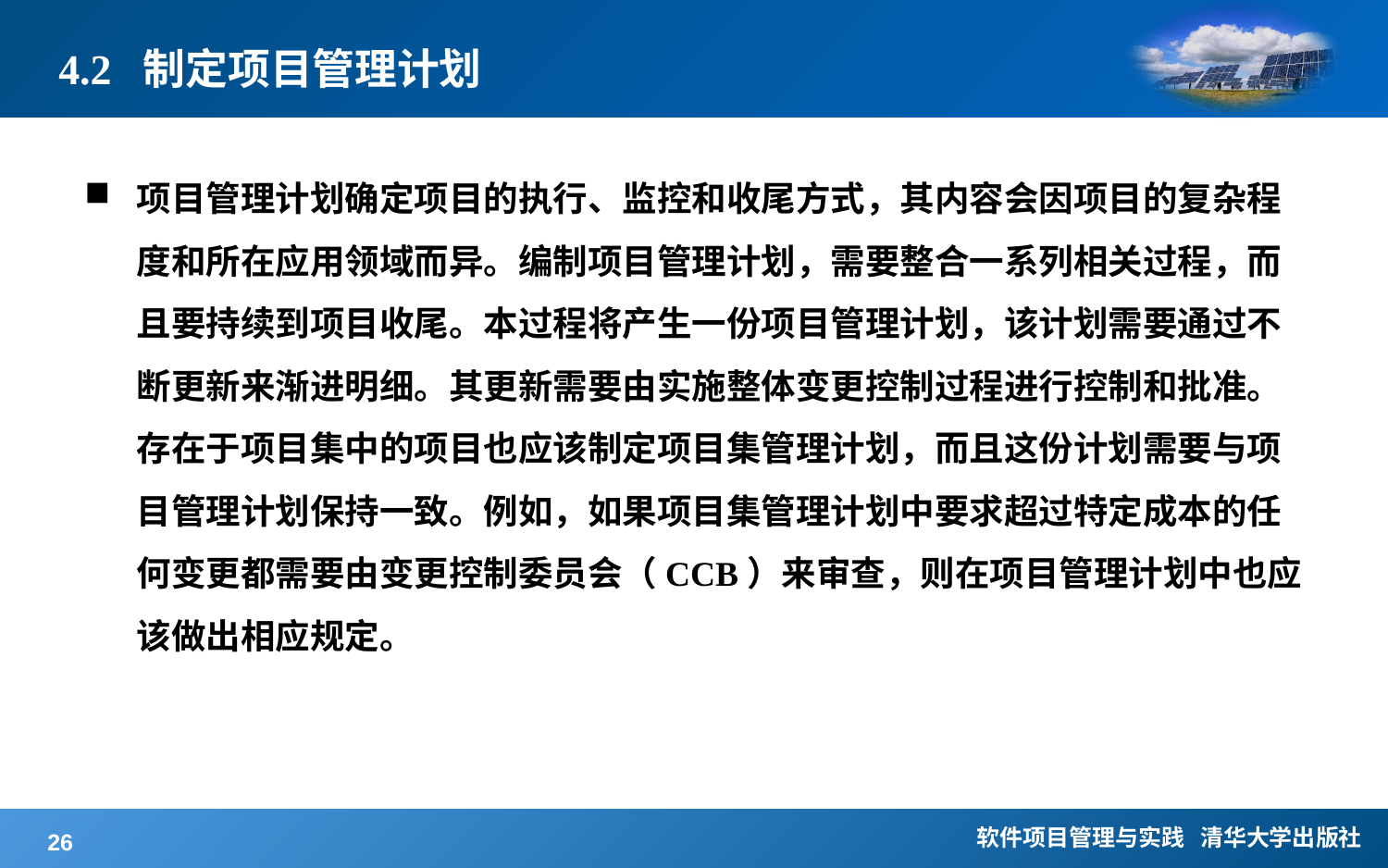

# 4.2  制定项目管理计划
项目管理计划确定项目的执行、监控和收尾方式，其内容会因项目的复杂程度和所在应用领域而异。编制项目管理计划，需要整合一系列相关过程，而且要持续到项目收尾。本过程将产生一份项目管理计划，该计划需要通过不断更新来渐进明细。其更新需要由实施整体变更控制过程进行控制和批准。存在于项目集中的项目也应该制定项目集管理计划，而且这份计划需要与项目管理计划保持一致。例如，如果项目集管理计划中要求超过特定成本的任何变更都需要由变更控制委员会（CCB）来审查，则在项目管理计划中也应该做出相应规定。